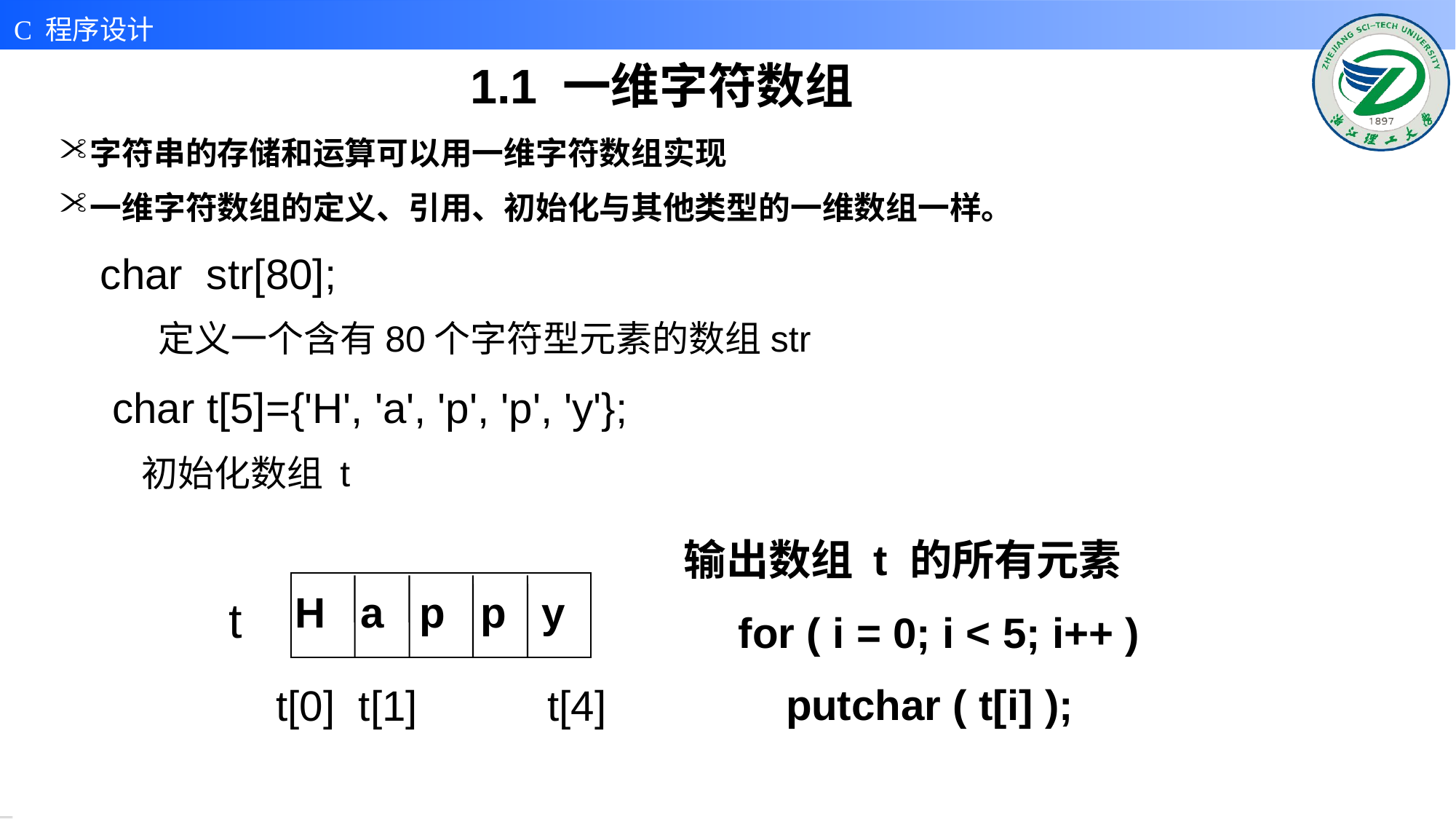

# 1.1 一维字符数组
字符串的存储和运算可以用一维字符数组实现
一维字符数组的定义、引用、初始化与其他类型的一维数组一样。
char  str[80];
 定义一个含有80个字符型元素的数组str
 char t[5]={'H', 'a', 'p', 'p', 'y'};
初始化数组 t
输出数组 t 的所有元素
for ( i = 0; i < 5; i++ )
    putchar ( t[i] );

 H   a   p   p   y
t
 t[0]  t[1]           t[4]